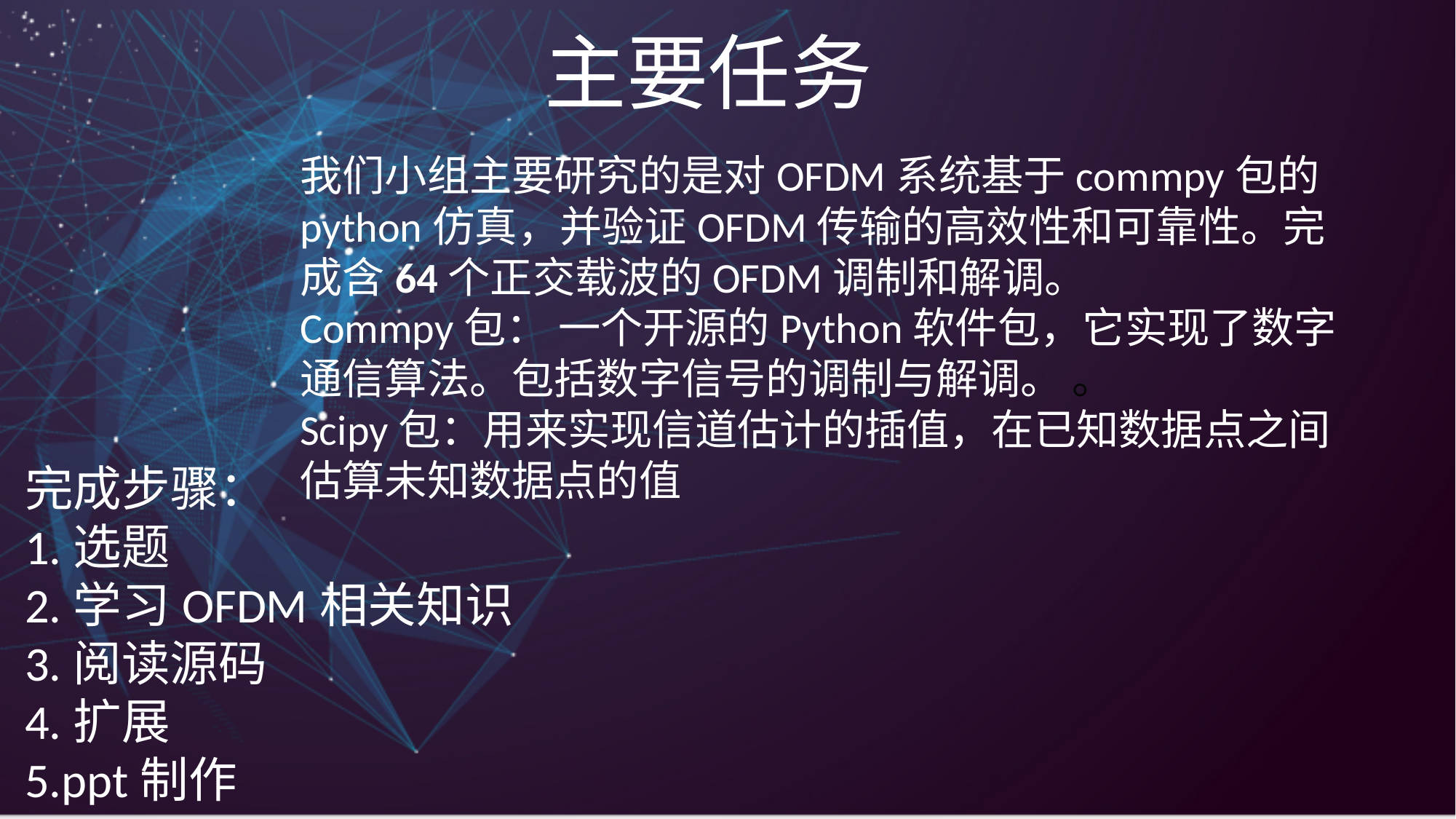

主要任务
我们小组主要研究的是对OFDM系统基于commpy包的python仿真，并验证OFDM传输的高效性和可靠性。完成含64个正交载波的OFDM调制和解调。
Commpy包： 一个开源的Python软件包，它实现了数字通信算法。包括数字信号的调制与解调。 。
Scipy包：用来实现信道估计的插值，在已知数据点之间估算未知数据点的值
完成步骤：
1.选题
2.学习OFDM相关知识
3.阅读源码
4.扩展
5.ppt制作